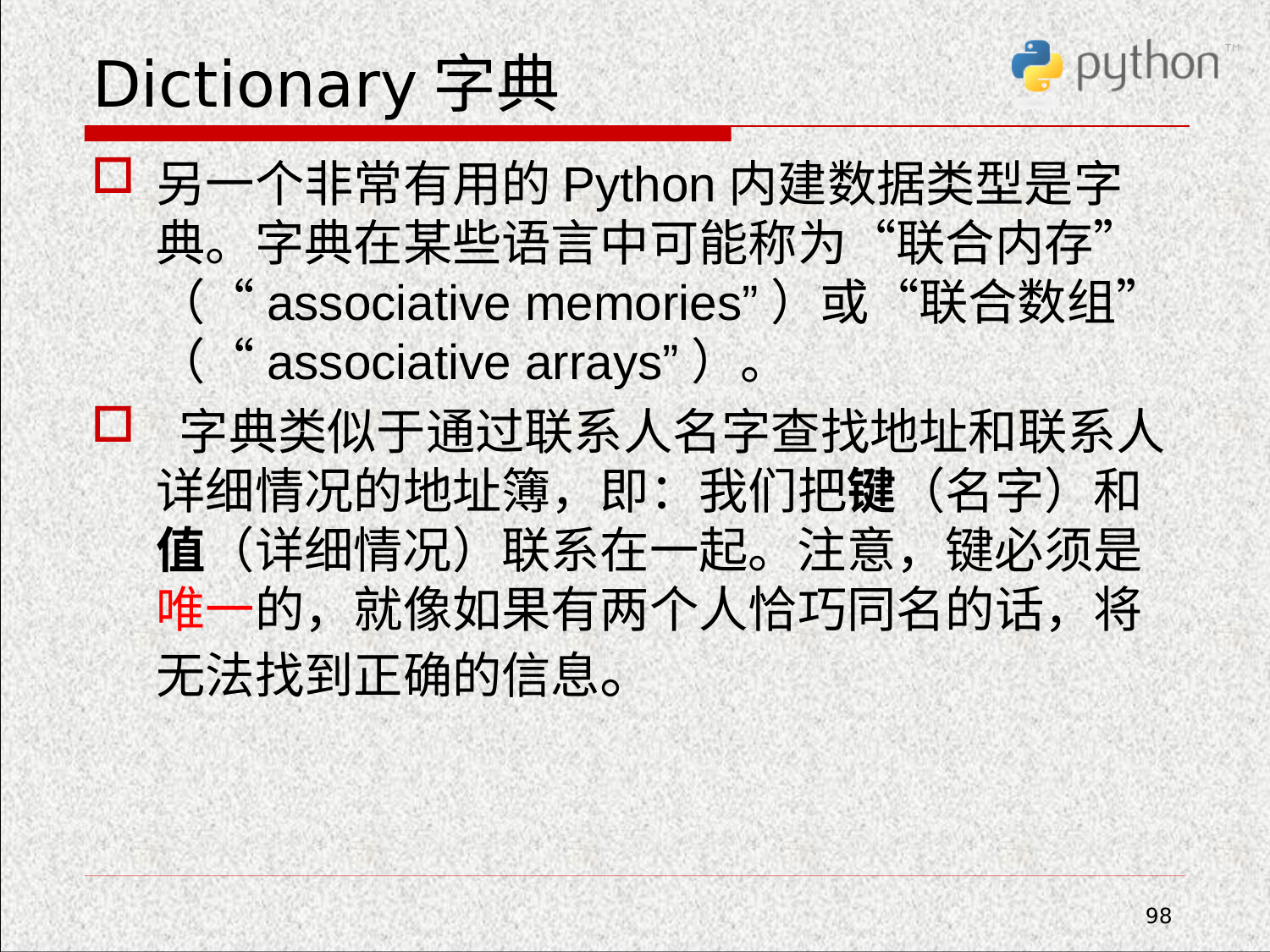

# Dictionary字典
另一个非常有用的Python内建数据类型是字典。字典在某些语言中可能称为“联合内存”（“associative memories”）或“联合数组”（“associative arrays”）。
 字典类似于通过联系人名字查找地址和联系人详细情况的地址簿，即：我们把键（名字）和值（详细情况）联系在一起。注意，键必须是唯一的，就像如果有两个人恰巧同名的话，将无法找到正确的信息。

98